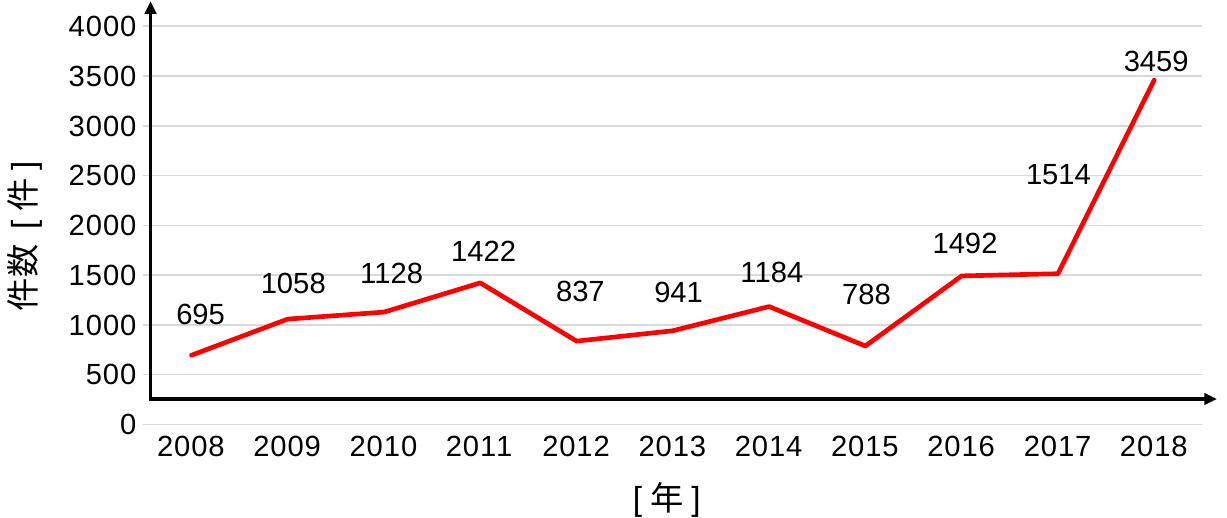

### Chart

| Category |  |
|---|---|
| 2008 | 695.0 |
| 2009 | 1058.0 |
| 2010 | 1128.0 |
| 2011 | 1422.0 |
| 2012 | 837.0 |
| 2013 | 941.0 |
| 2014 | 1184.0 |
| 2015 | 788.0 |
| 2016 | 1492.0 |
| 2017 | 1514.0 |
| 2018 | 3459.0 |
3459
1514
件数 [件]
1492
1422
1184
1128
1058
837
941
788
695
[年]